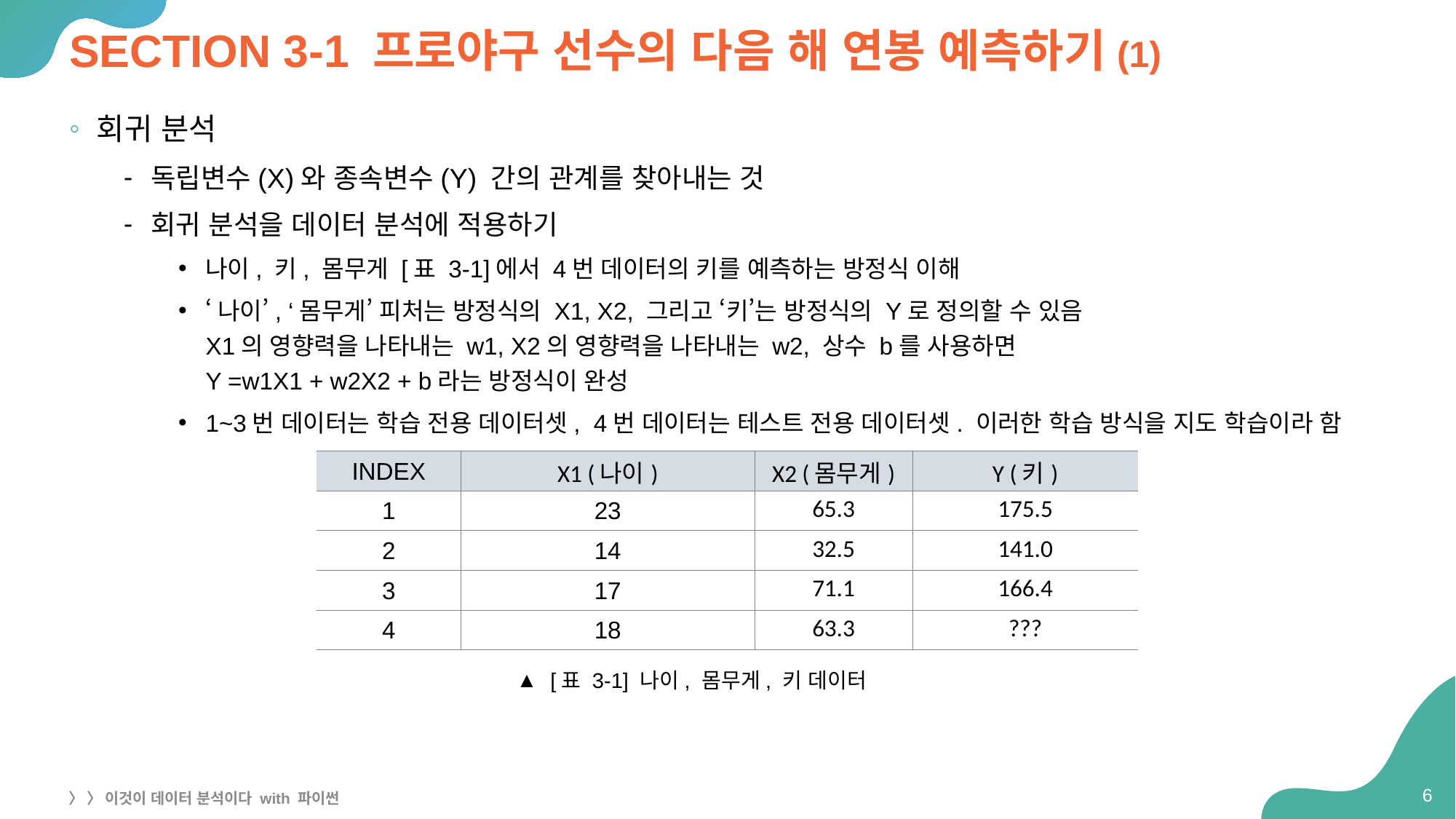

# SECTION 3-1 프로야구 선수의 다음 해 연봉 예측하기(1)
회귀 분석
독립변수(X)와 종속변수(Y) 간의 관계를 찾아내는 것
회귀 분석을 데이터 분석에 적용하기
나이, 키, 몸무게 [표 3-1]에서 4번 데이터의 키를 예측하는 방정식 이해
‘나이’, ‘몸무게’ 피처는 방정식의 X1, X2, 그리고 ‘키’는 방정식의 Y로 정의할 수 있음
X1의 영향력을 나타내는 w1, X2의 영향력을 나타내는 w2, 상수 b를 사용하면
Y =w1X1 + w2X2 + b라는 방정식이 완성
1~3번 데이터는 학습 전용 데이터셋,  4번 데이터는 테스트 전용 데이터셋. 이러한 학습 방식을 지도 학습이라 함
| INDEX | X1 (나이) | X2 (몸무게) | Y (키) |
| --- | --- | --- | --- |
| 1 | 23 | 65.3 | 175.5 |
| 2 | 14 | 32.5 | 141.0 |
| 3 | 17 | 71.1 | 166.4 |
| 4 | 18 | 63.3 | ??? |
[표 3-1] 나이, 몸무게, 키 데이터
6
〉 〉 이것이 데이터 분석이다 with 파이썬